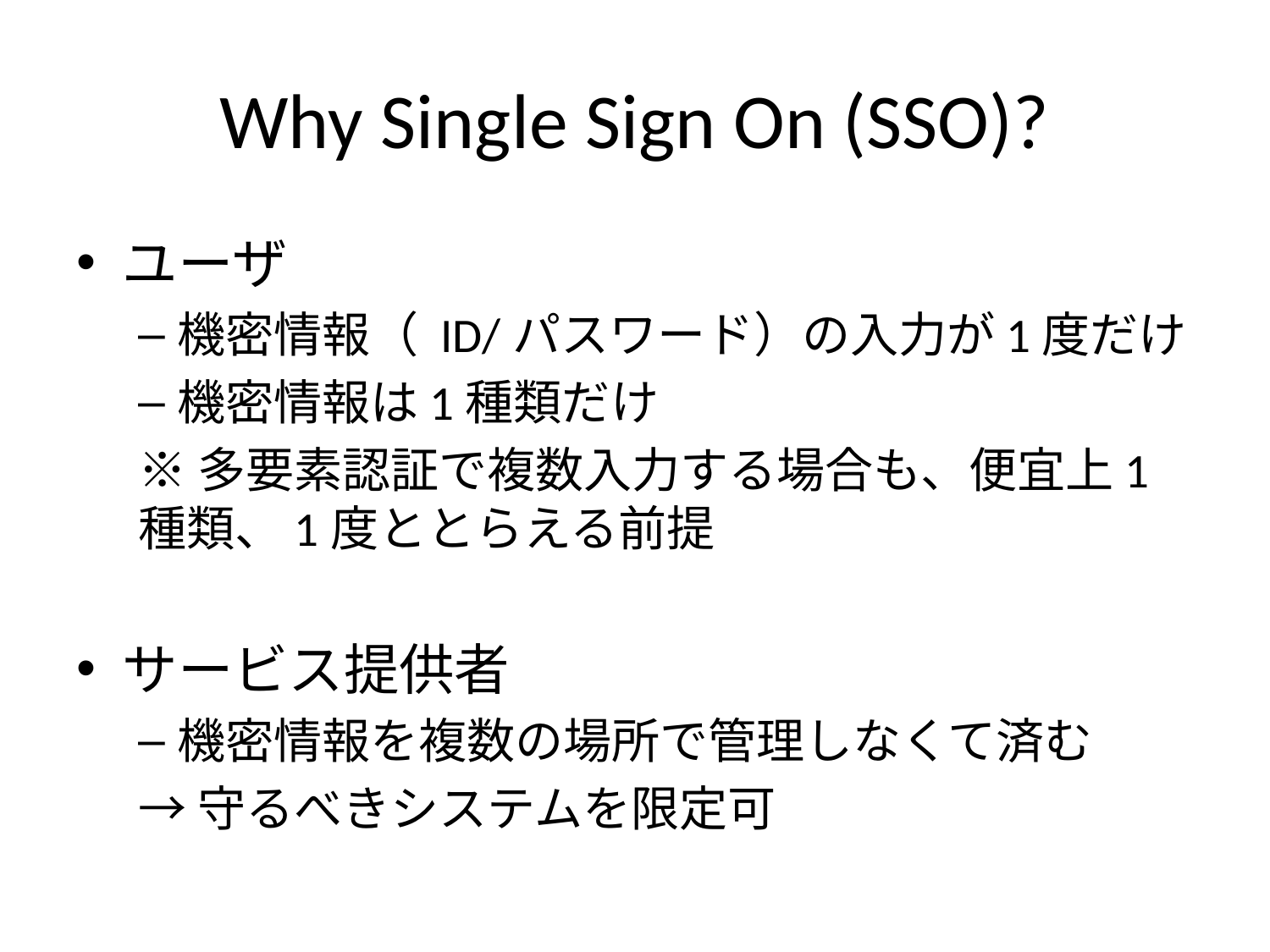

# Why Single Sign On (SSO)?
ユーザ
機密情報（ ID/パスワード）の入力が1度だけ
機密情報は1種類だけ
	※多要素認証で複数入力する場合も、便宜上1種類、1度ととらえる前提

サービス提供者
機密情報を複数の場所で管理しなくて済む
	→守るべきシステムを限定可